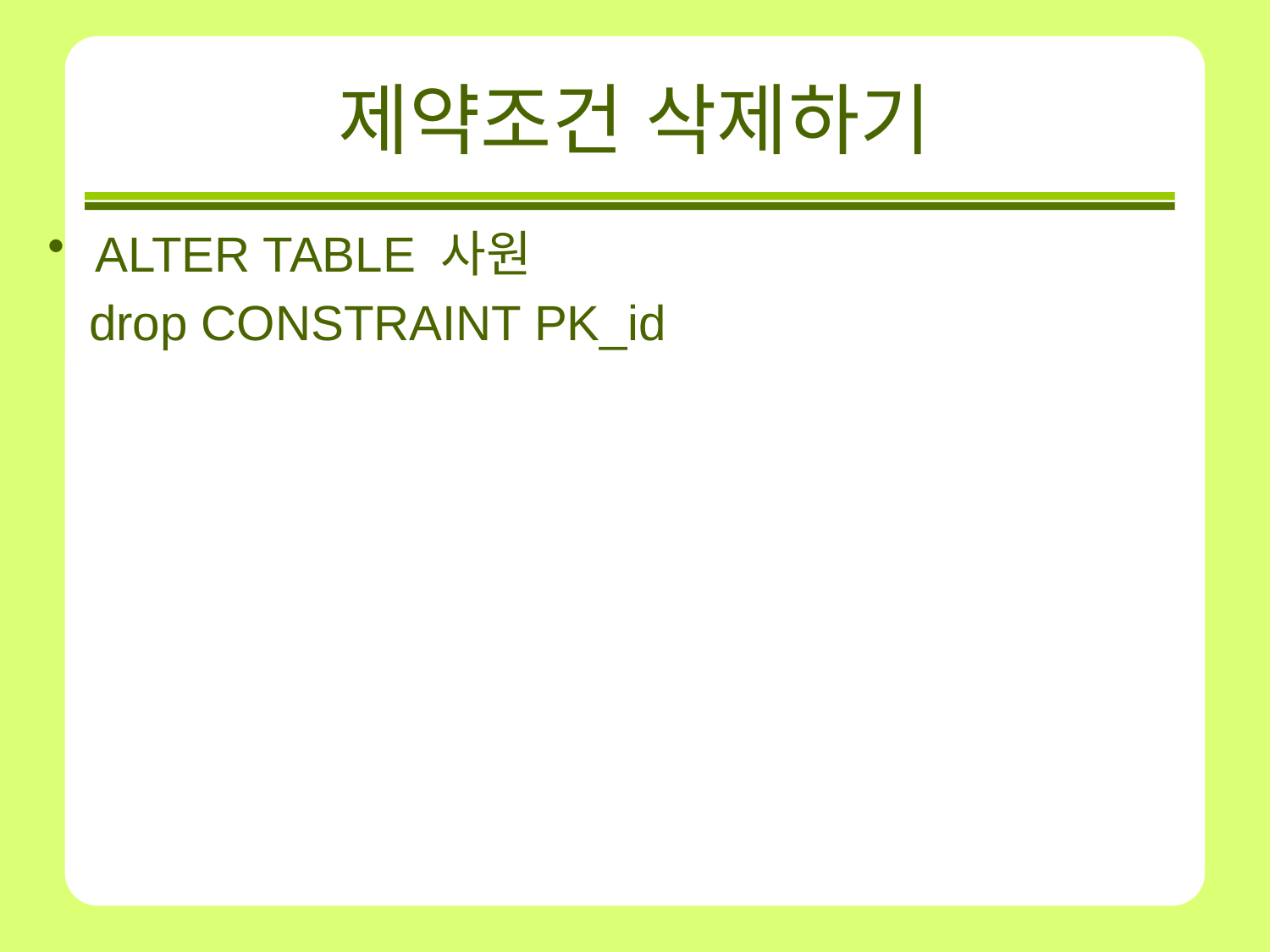

# 제약조건 삭제하기
ALTER TABLE 사원
   drop CONSTRAINT PK_id